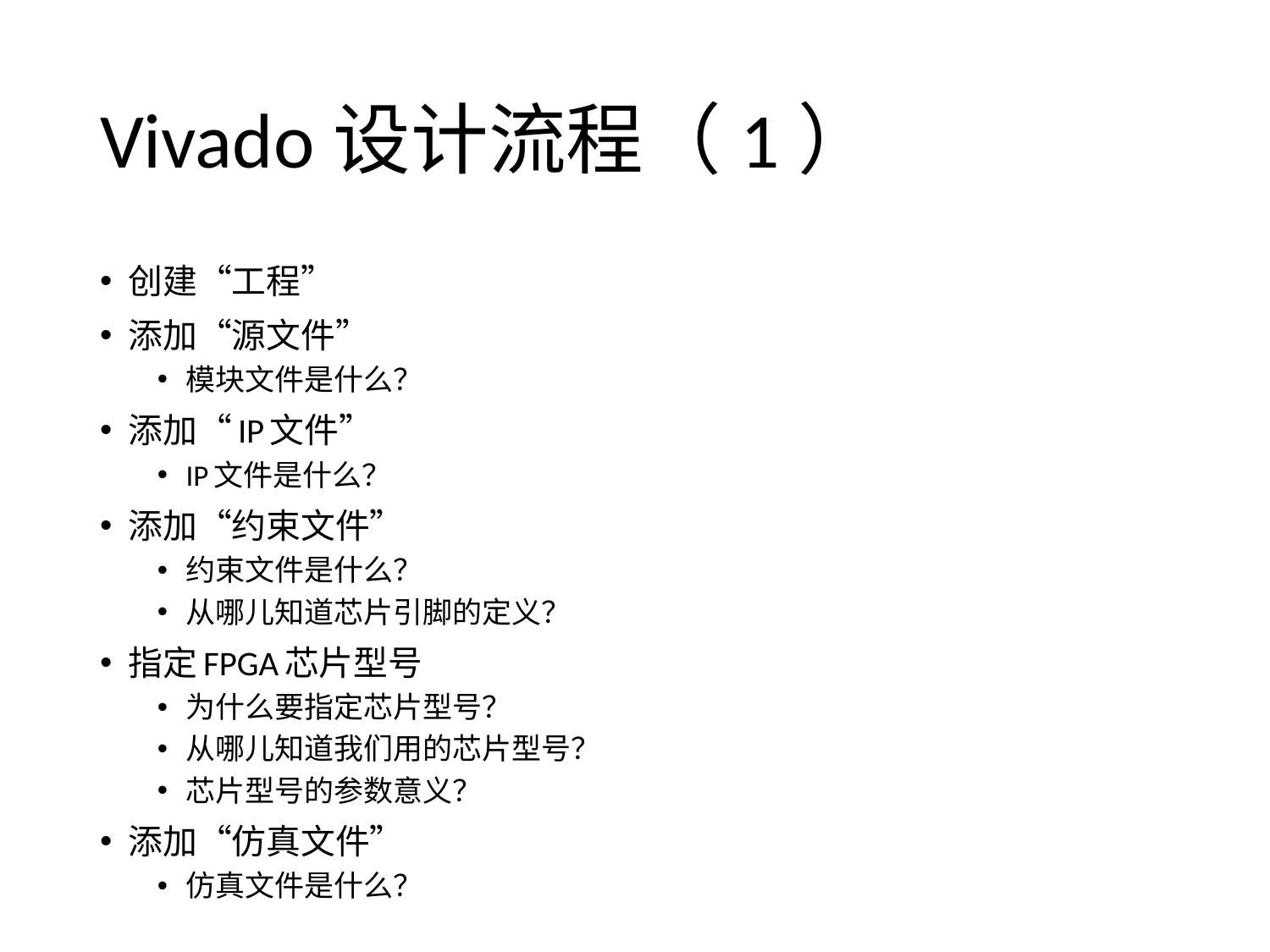

# Vivado设计流程（1）
创建“工程”
添加“源文件”
模块文件是什么？
添加“IP文件”
IP文件是什么？
添加“约束文件”
约束文件是什么？
从哪儿知道芯片引脚的定义？
指定FPGA芯片型号
为什么要指定芯片型号？
从哪儿知道我们用的芯片型号？
芯片型号的参数意义？
添加“仿真文件”
仿真文件是什么？